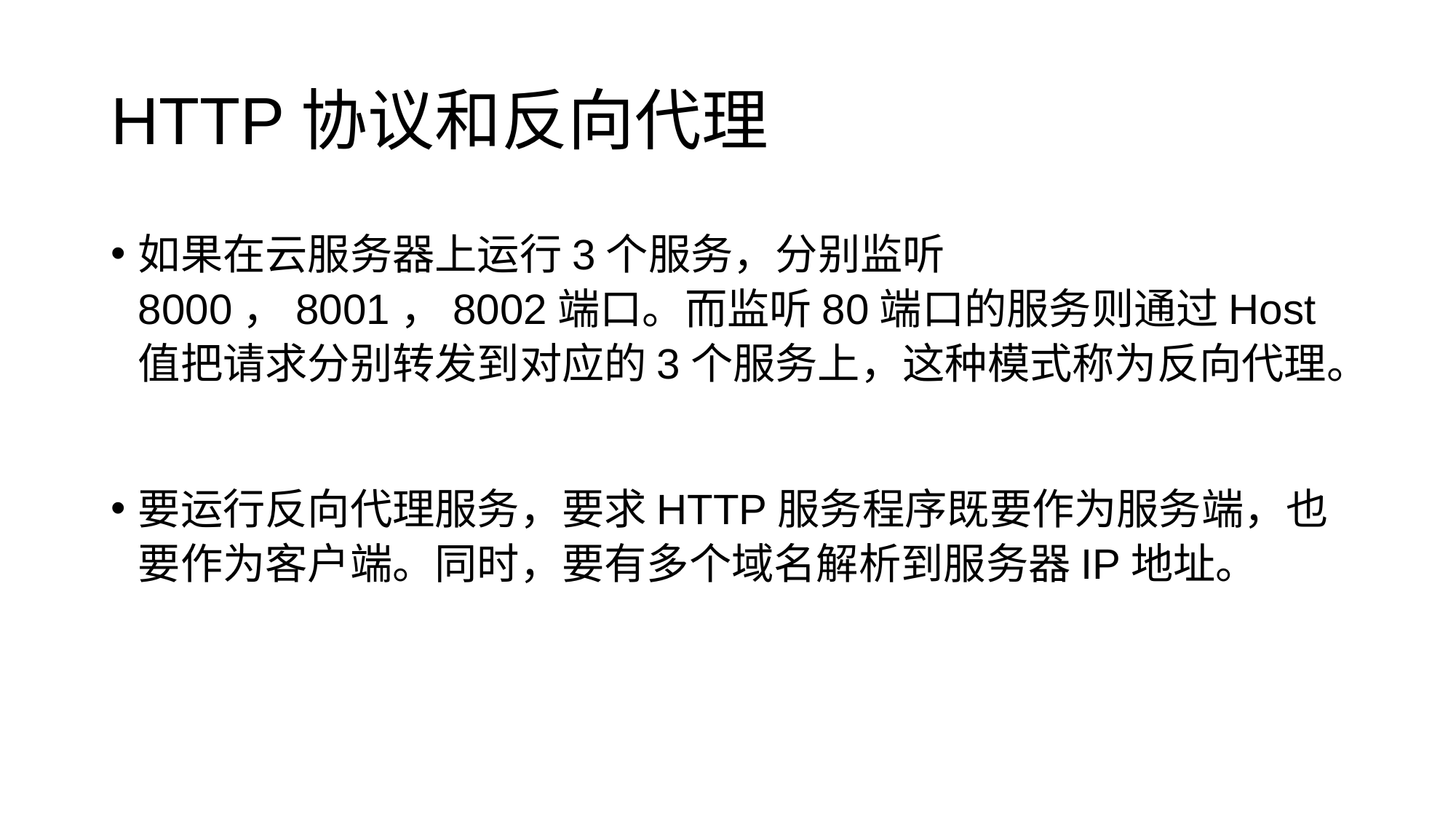

# HTTP协议和反向代理
如果在云服务器上运行3个服务，分别监听8000，8001，8002端口。而监听80端口的服务则通过Host值把请求分别转发到对应的3个服务上，这种模式称为反向代理。

要运行反向代理服务，要求HTTP服务程序既要作为服务端，也要作为客户端。同时，要有多个域名解析到服务器IP地址。